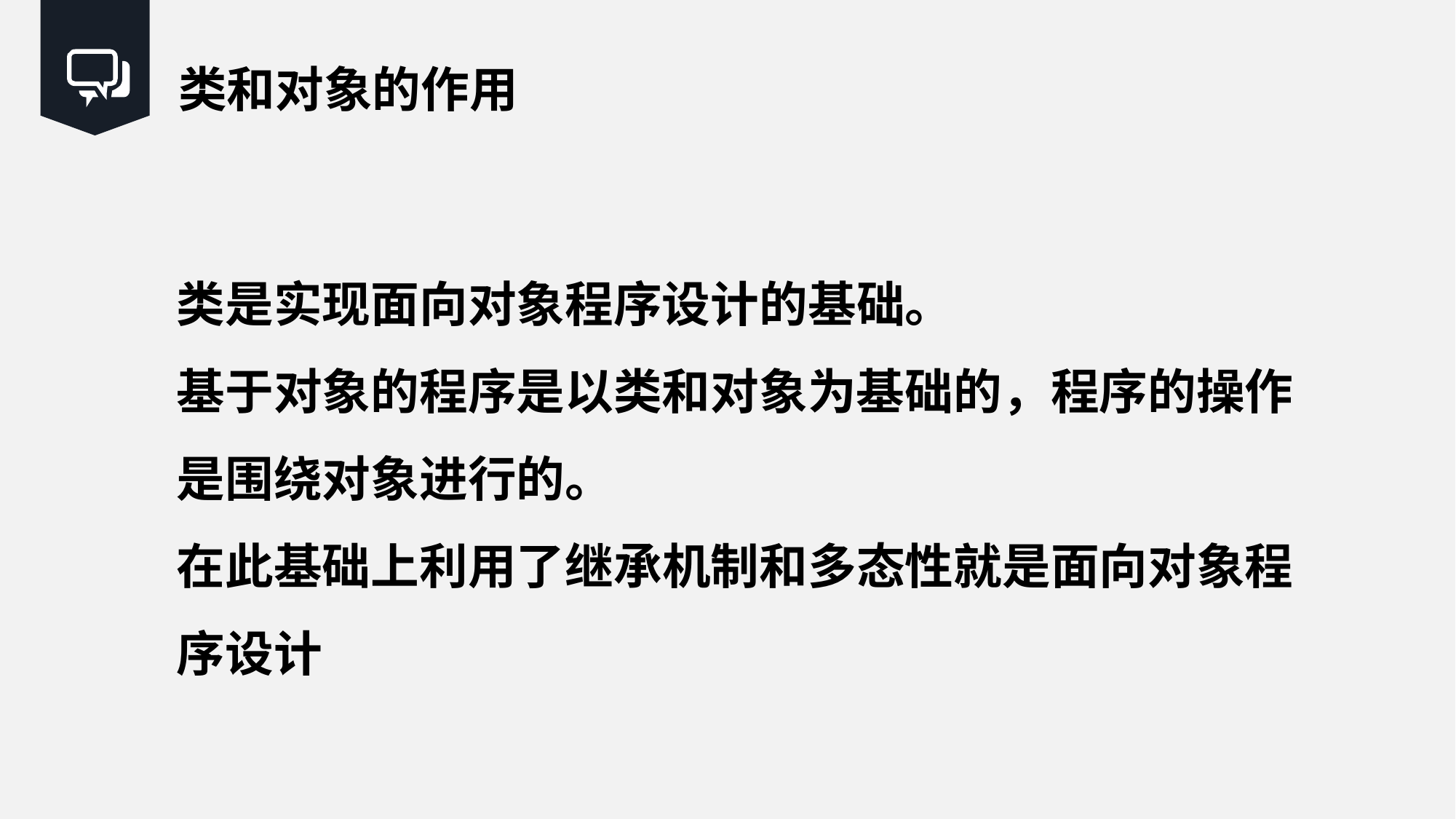

类和对象的作用
类是实现面向对象程序设计的基础。
基于对象的程序是以类和对象为基础的，程序的操作是围绕对象进行的。
在此基础上利用了继承机制和多态性就是面向对象程序设计